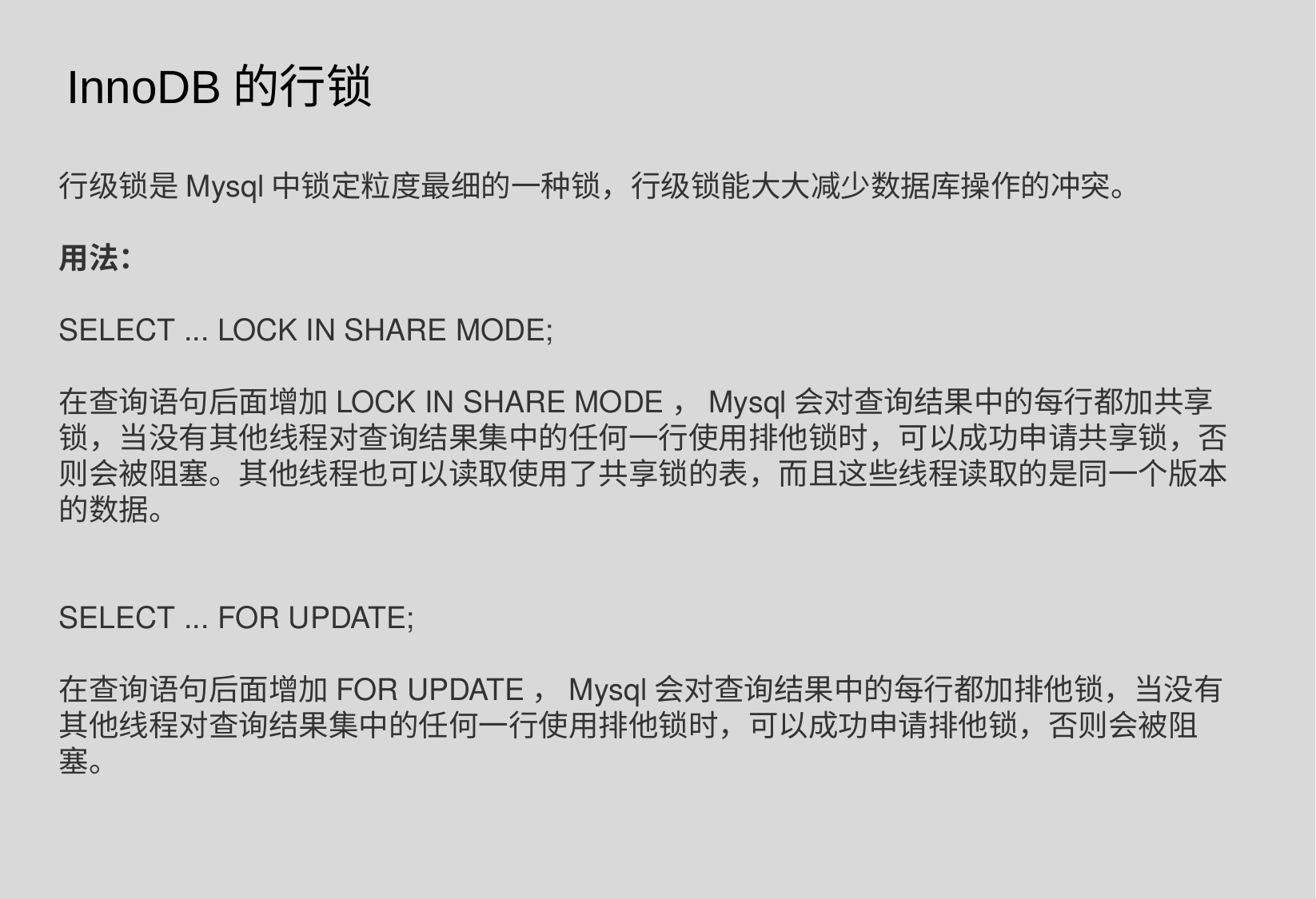

InnoDB的行锁
行级锁是Mysql中锁定粒度最细的一种锁，行级锁能大大减少数据库操作的冲突。

用法：

SELECT ... LOCK IN SHARE MODE;

在查询语句后面增加LOCK IN SHARE MODE，Mysql会对查询结果中的每行都加共享锁，当没有其他线程对查询结果集中的任何一行使用排他锁时，可以成功申请共享锁，否则会被阻塞。其他线程也可以读取使用了共享锁的表，而且这些线程读取的是同一个版本的数据。

SELECT ... FOR UPDATE;

在查询语句后面增加FOR UPDATE，Mysql会对查询结果中的每行都加排他锁，当没有其他线程对查询结果集中的任何一行使用排他锁时，可以成功申请排他锁，否则会被阻塞。